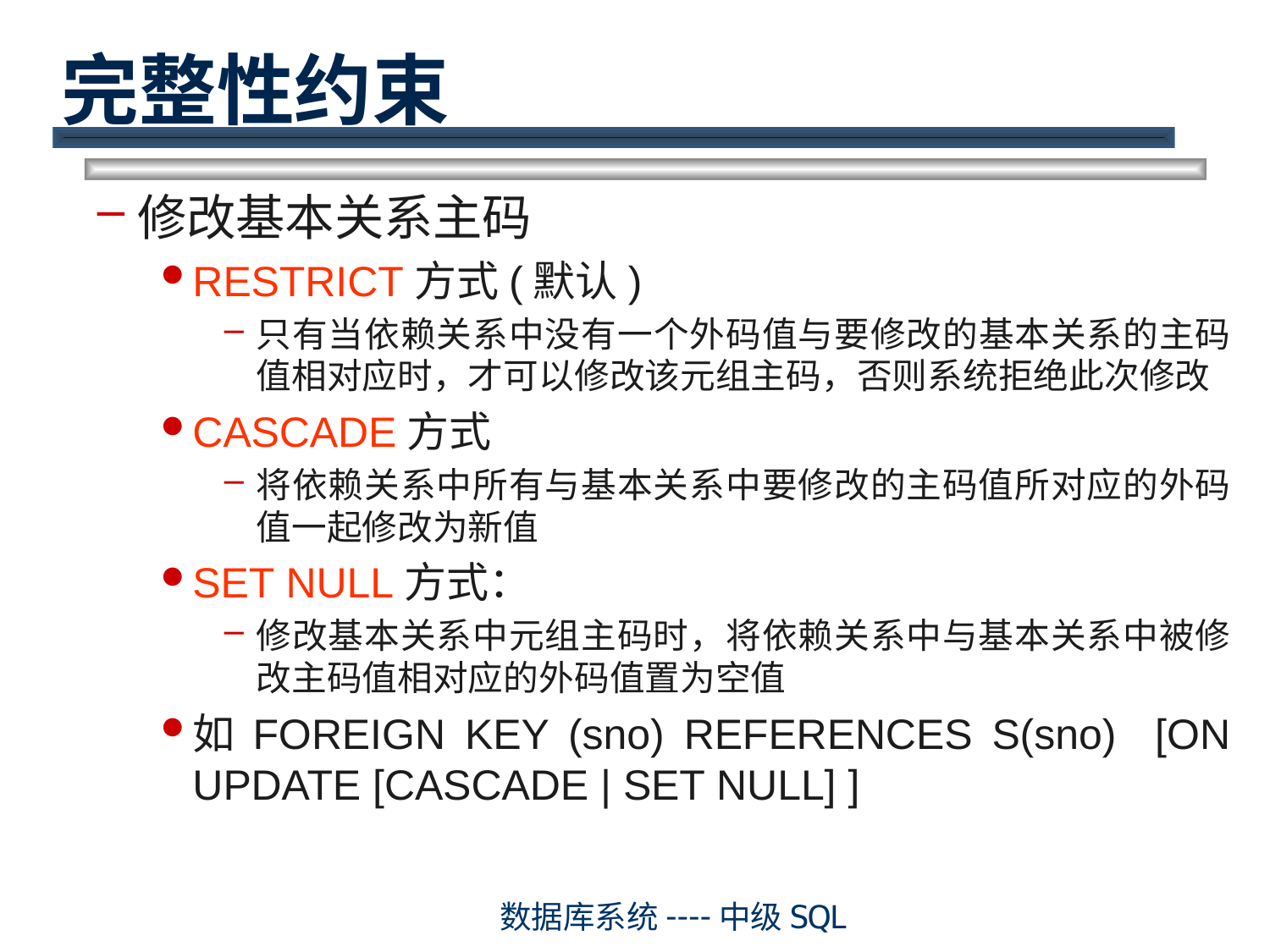

# 完整性约束
修改基本关系主码
RESTRICT方式(默认)
只有当依赖关系中没有一个外码值与要修改的基本关系的主码值相对应时，才可以修改该元组主码，否则系统拒绝此次修改
CASCADE方式
将依赖关系中所有与基本关系中要修改的主码值所对应的外码值一起修改为新值
SET NULL方式：
修改基本关系中元组主码时，将依赖关系中与基本关系中被修改主码值相对应的外码值置为空值
如FOREIGN KEY (sno) REFERENCES S(sno)  [ON UPDATE [CASCADE | SET NULL] ]

数据库系统----中级SQL